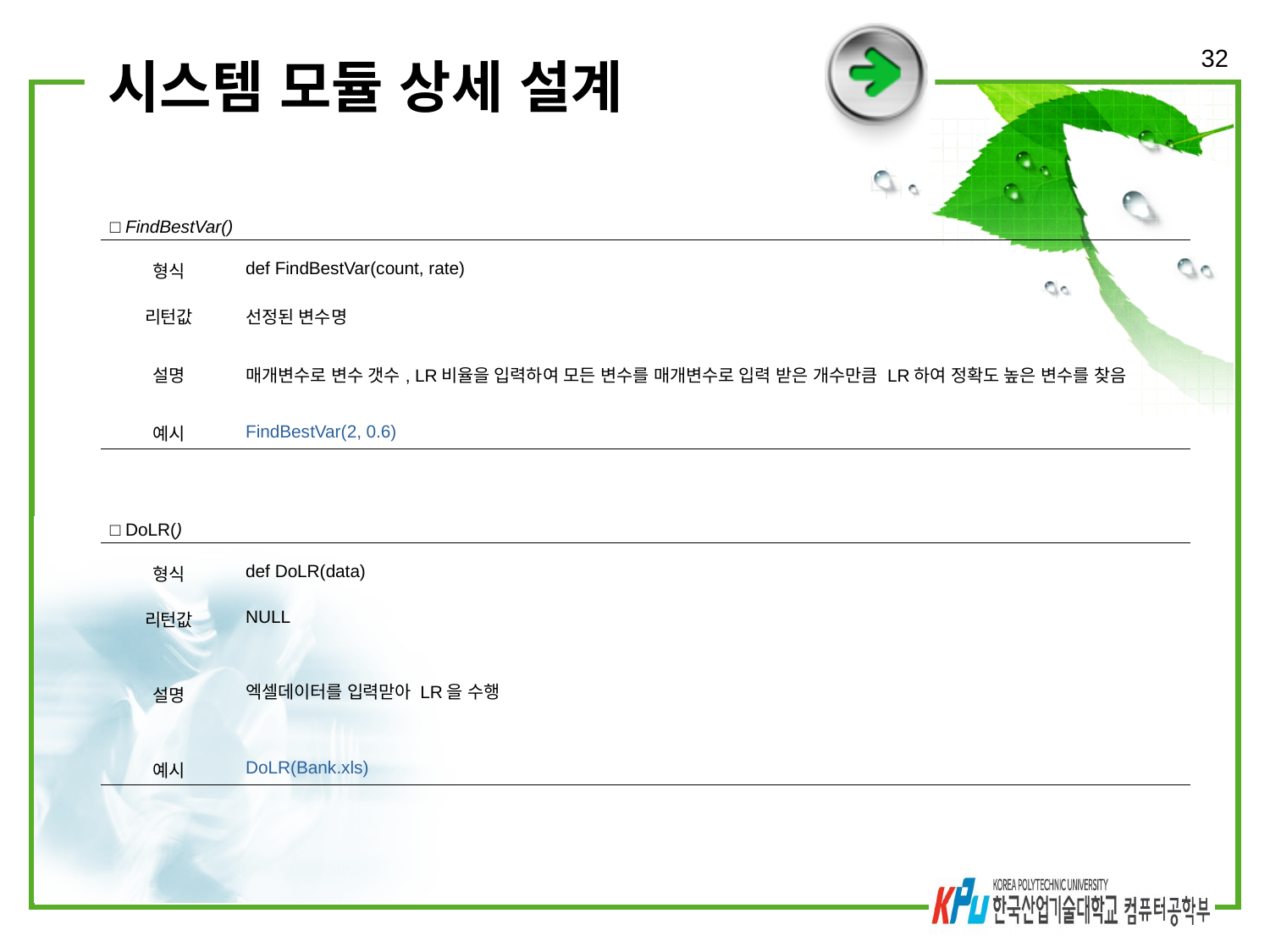

32
# 시스템 모듈 상세 설계
| □ FindBestVar() |  |
| --- | --- |
| 형식 | def FindBestVar(count, rate) |
| 리턴값 | 선정된 변수명 |
| 설명 | 매개변수로 변수 갯수, LR비율을 입력하여 모든 변수를 매개변수로 입력 받은 개수만큼 LR하여 정확도 높은 변수를 찾음 |
| 예시 | FindBestVar(2, 0.6) |
| □ DoLR() |  |
| --- | --- |
| 형식 | def DoLR(data) |
| 리턴값 | NULL |
| 설명 | 엑셀데이터를 입력맏아 LR을 수행 |
| 예시 | DoLR(Bank.xls) |